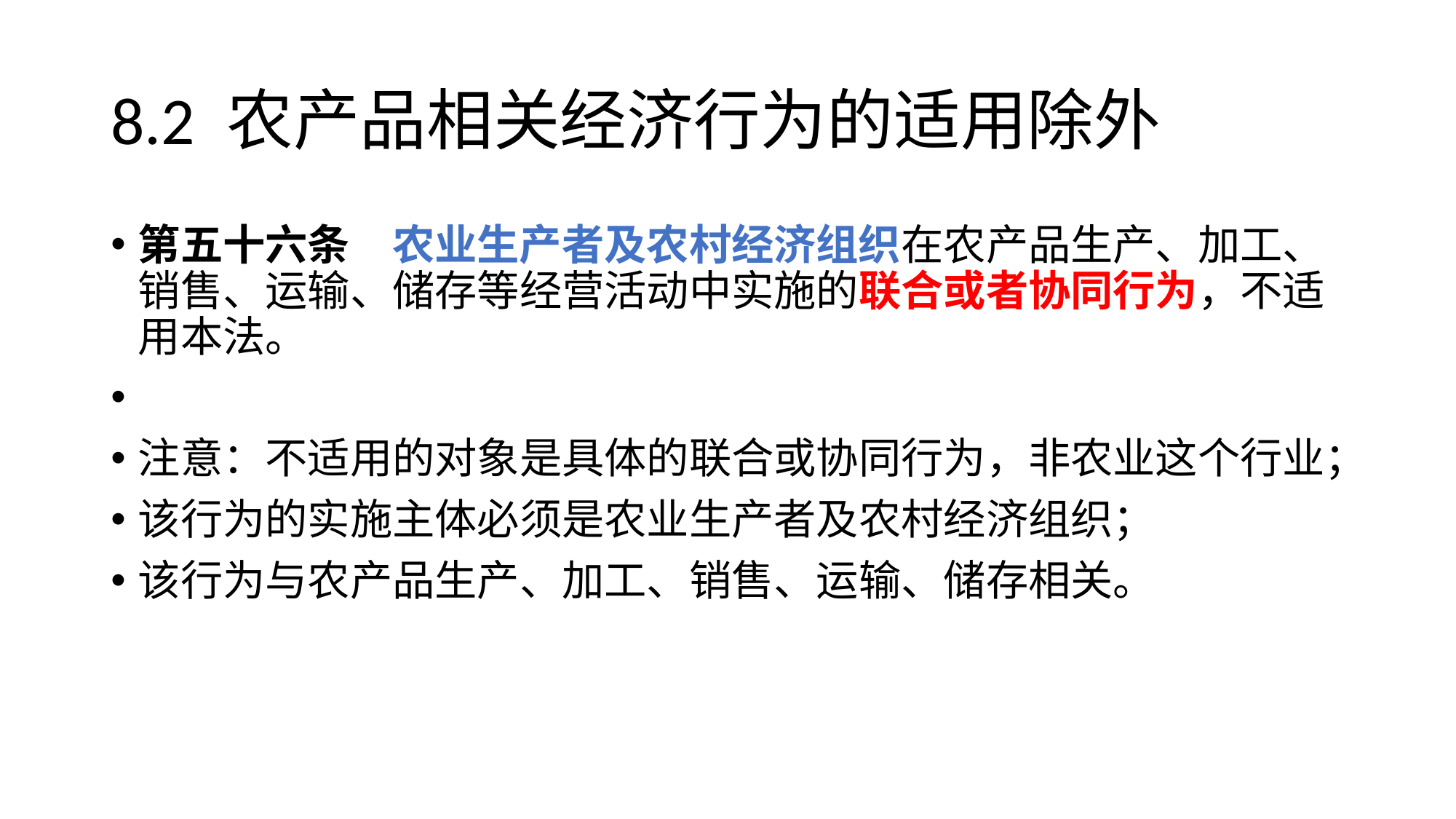

# 8.2 农产品相关经济行为的适用除外
第五十六条　农业生产者及农村经济组织在农产品生产、加工、销售、运输、储存等经营活动中实施的联合或者协同行为，不适用本法。

注意：不适用的对象是具体的联合或协同行为，非农业这个行业；
该行为的实施主体必须是农业生产者及农村经济组织；
该行为与农产品生产、加工、销售、运输、储存相关。